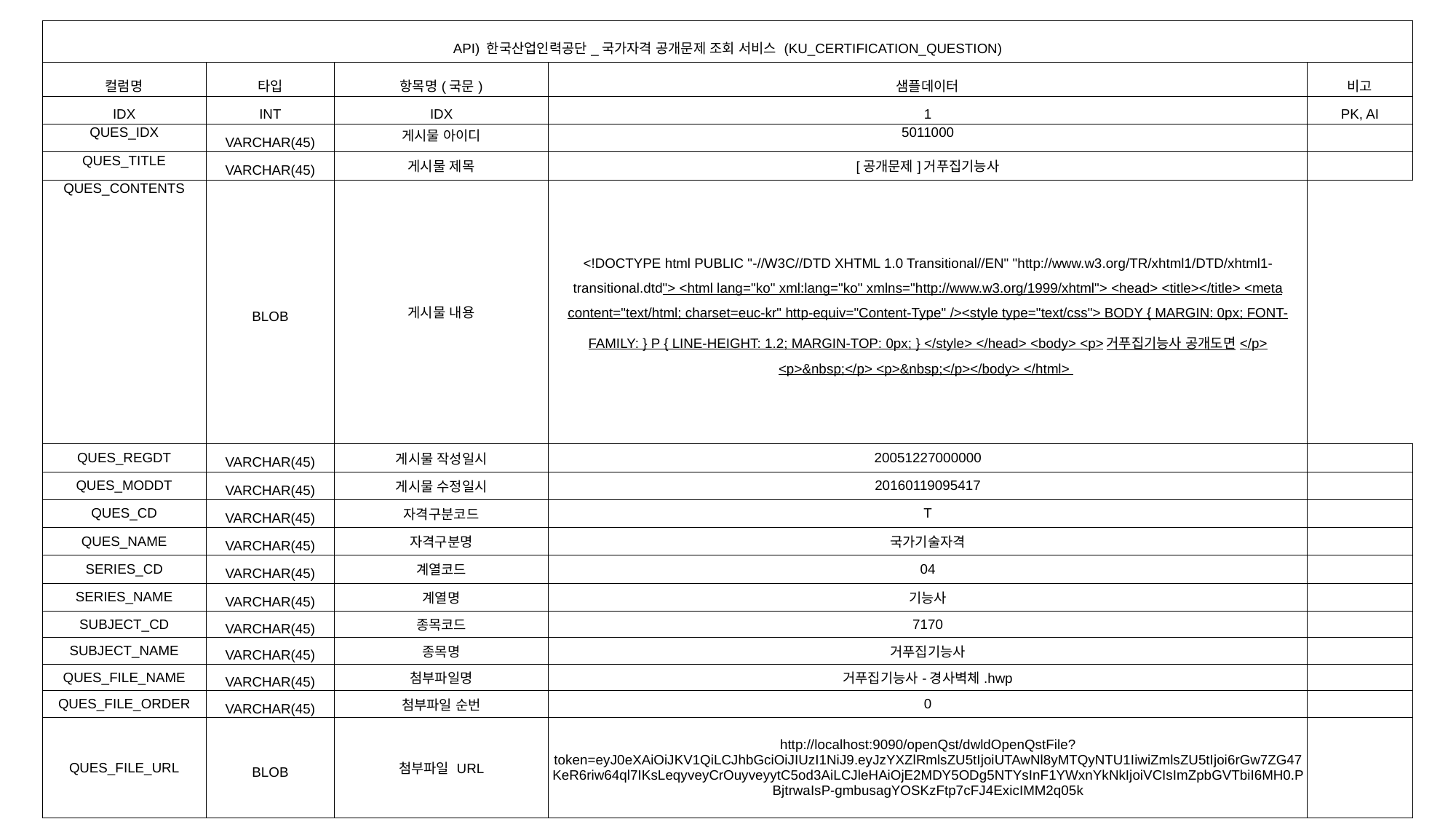

| API) 한국산업인력공단\_국가자격 공개문제 조회 서비스 (KU\_CERTIFICATION\_QUESTION) |  |  |  |  |
| --- | --- | --- | --- | --- |
| 컬럼명 | 타입 | 항목명(국문) | 샘플데이터 | 비고 |
| IDX | INT | IDX | 1 | PK, AI |
| QUES\_IDX | VARCHAR(45) | 게시물 아이디 | 5011000 |  |
| QUES\_TITLE | VARCHAR(45) | 게시물 제목 | [공개문제]거푸집기능사 |  |
| QUES\_CONTENTS | BLOB | 게시물 내용 | <!DOCTYPE html PUBLIC "-//W3C//DTD XHTML 1.0 Transitional//EN" "http://www.w3.org/TR/xhtml1/DTD/xhtml1-transitional.dtd"> <html lang="ko" xml:lang="ko" xmlns="http://www.w3.org/1999/xhtml"> <head> <title></title> <meta content="text/html; charset=euc-kr" http-equiv="Content-Type" /><style type="text/css"> BODY { MARGIN: 0px; FONT-FAMILY: } P { LINE-HEIGHT: 1.2; MARGIN-TOP: 0px; } </style> </head> <body> <p>거푸집기능사 공개도면</p> <p>&nbsp;</p> <p>&nbsp;</p></body> </html> |  |
| QUES\_REGDT | VARCHAR(45) | 게시물 작성일시 | 20051227000000 |  |
| QUES\_MODDT | VARCHAR(45) | 게시물 수정일시 | 20160119095417 |  |
| QUES\_CD | VARCHAR(45) | 자격구분코드 | T |  |
| QUES\_NAME | VARCHAR(45) | 자격구분명 | 국가기술자격 |  |
| SERIES\_CD | VARCHAR(45) | 계열코드 | 04 |  |
| SERIES\_NAME | VARCHAR(45) | 계열명 | 기능사 |  |
| SUBJECT\_CD | VARCHAR(45) | 종목코드 | 7170 |  |
| SUBJECT\_NAME | VARCHAR(45) | 종목명 | 거푸집기능사 |  |
| QUES\_FILE\_NAME | VARCHAR(45) | 첨부파일명 | 거푸집기능사-경사벽체.hwp |  |
| QUES\_FILE\_ORDER | VARCHAR(45) | 첨부파일 순번 | 0 |  |
| QUES\_FILE\_URL | BLOB | 첨부파일 URL | http://localhost:9090/openQst/dwldOpenQstFile?token=eyJ0eXAiOiJKV1QiLCJhbGciOiJIUzI1NiJ9.eyJzYXZlRmlsZU5tIjoiUTAwNl8yMTQyNTU1IiwiZmlsZU5tIjoi6rGw7ZG47KeR6riw64ql7IKsLeqyveyCrOuyveyytC5od3AiLCJleHAiOjE2MDY5ODg5NTYsInF1YWxnYkNkIjoiVCIsImZpbGVTbiI6MH0.PBjtrwaIsP-gmbusagYOSKzFtp7cFJ4ExicIMM2q05k |  |